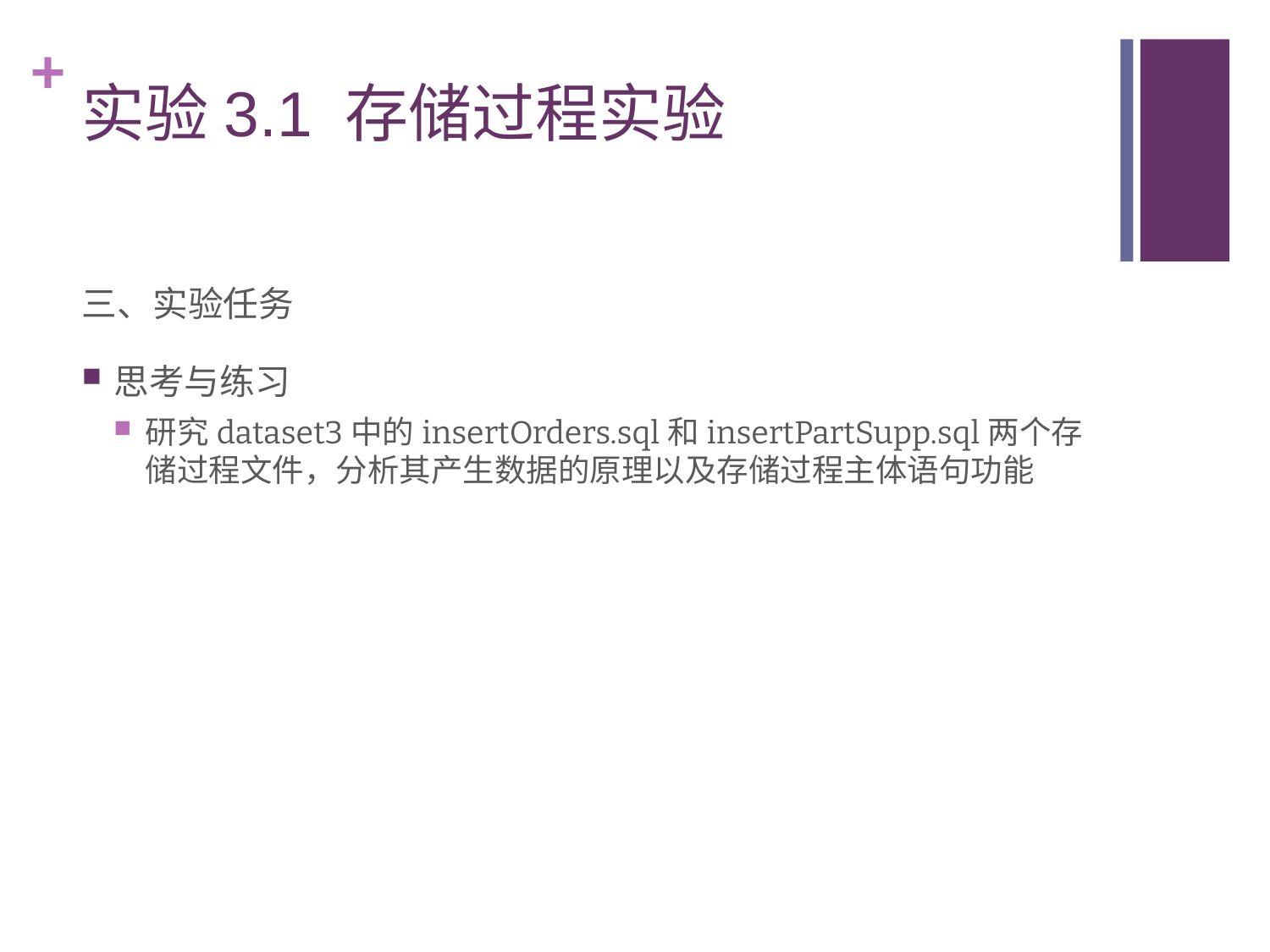

# 实验3.1 存储过程实验
三、实验任务
思考与练习
研究dataset3中的insertOrders.sql和insertPartSupp.sql两个存储过程文件，分析其产生数据的原理以及存储过程主体语句功能